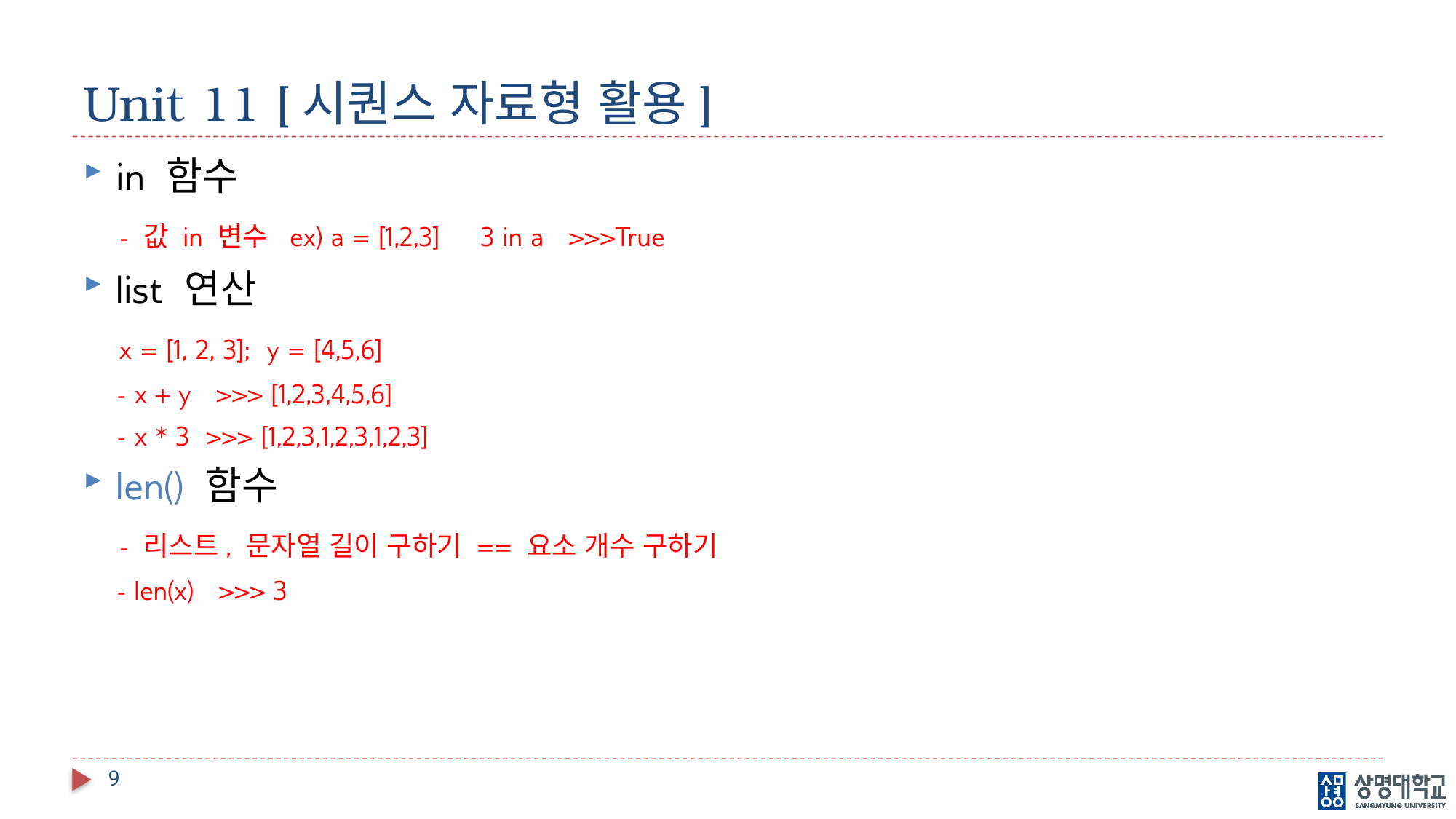

# Unit 11 [시퀀스 자료형 활용]

in 함수
   - 값 in 변수  ex) a = [1,2,3]     3 in a   >>>True
list 연산
   x = [1, 2, 3];  y = [4,5,6]
    - x + y   >>> [1,2,3,4,5,6]
    - x * 3  >>> [1,2,3,1,2,3,1,2,3]
len() 함수
   - 리스트, 문자열 길이 구하기 == 요소 개수 구하기
    - len(x)   >>> 3

9